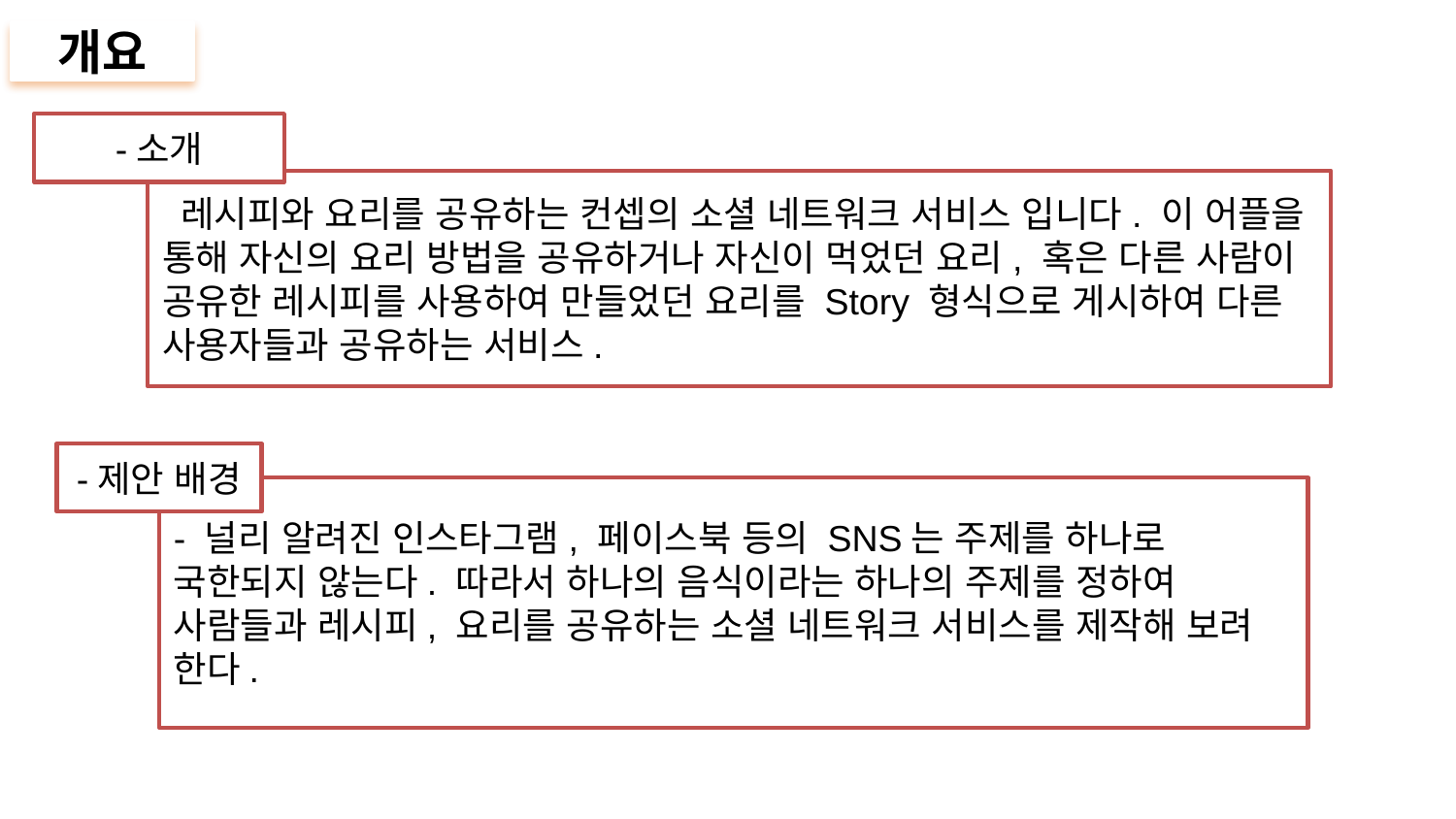

개요
-소개
 레시피와 요리를 공유하는 컨셉의 소셜 네트워크 서비스 입니다. 이 어플을 통해 자신의 요리 방법을 공유하거나 자신이 먹었던 요리, 혹은 다른 사람이 공유한 레시피를 사용하여 만들었던 요리를 Story 형식으로 게시하여 다른 사용자들과 공유하는 서비스.
-제안 배경
- 널리 알려진 인스타그램, 페이스북 등의 SNS는 주제를 하나로 국한되지 않는다. 따라서 하나의 음식이라는 하나의 주제를 정하여 사람들과 레시피, 요리를 공유하는 소셜 네트워크 서비스를 제작해 보려 한다.